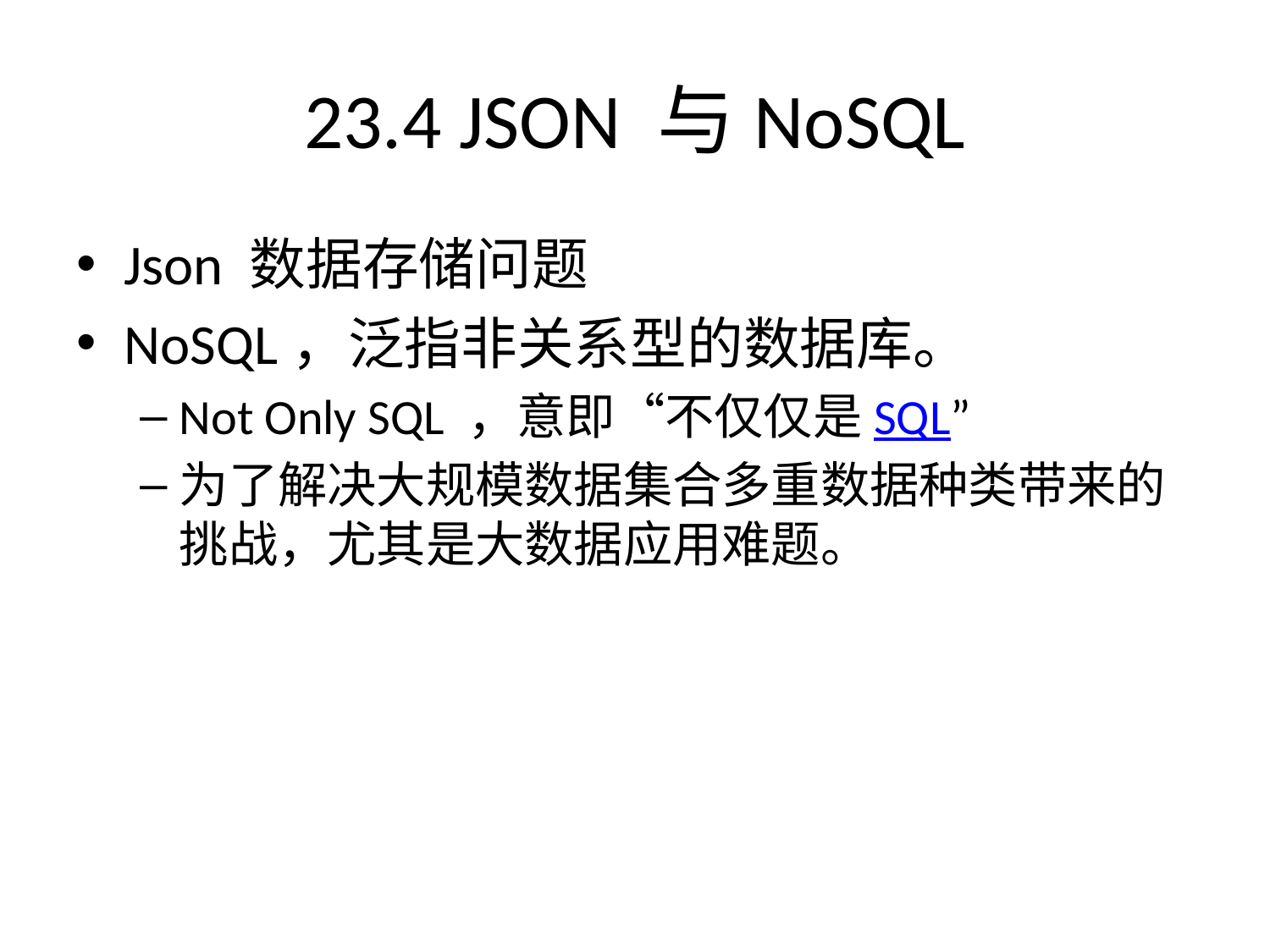

# 23.4 JSON 与NoSQL
Json 数据存储问题
NoSQL，泛指非关系型的数据库。
Not Only SQL ，意即“不仅仅是SQL”
为了解决大规模数据集合多重数据种类带来的挑战，尤其是大数据应用难题。